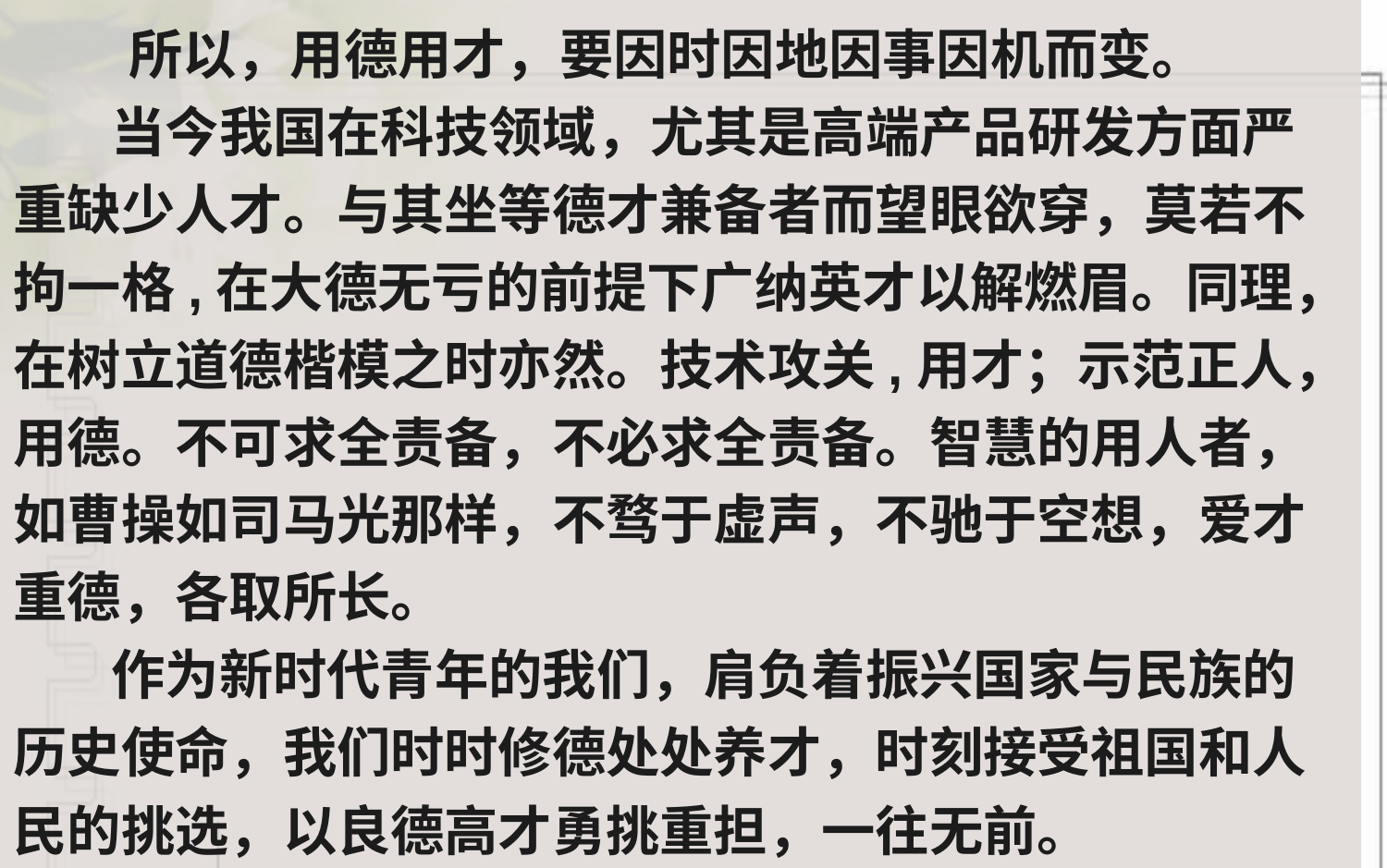

# 所以，用德用才，要因时因地因事因机而变。 当今我国在科技领域，尤其是高端产品研发方面严重缺少人才。与其坐等德才兼备者而望眼欲穿，莫若不拘一格,在大德无亏的前提下广纳英才以解燃眉。同理，在树立道德楷模之时亦然。技术攻关,用才；示范正人，用德。不可求全责备，不必求全责备。智慧的用人者，如曹操如司马光那样，不骛于虚声，不驰于空想，爱才重德，各取所长。 作为新时代青年的我们，肩负着振兴国家与民族的历史使命，我们时时修德处处养才，时刻接受祖国和人民的挑选，以良德高才勇挑重担，一往无前。